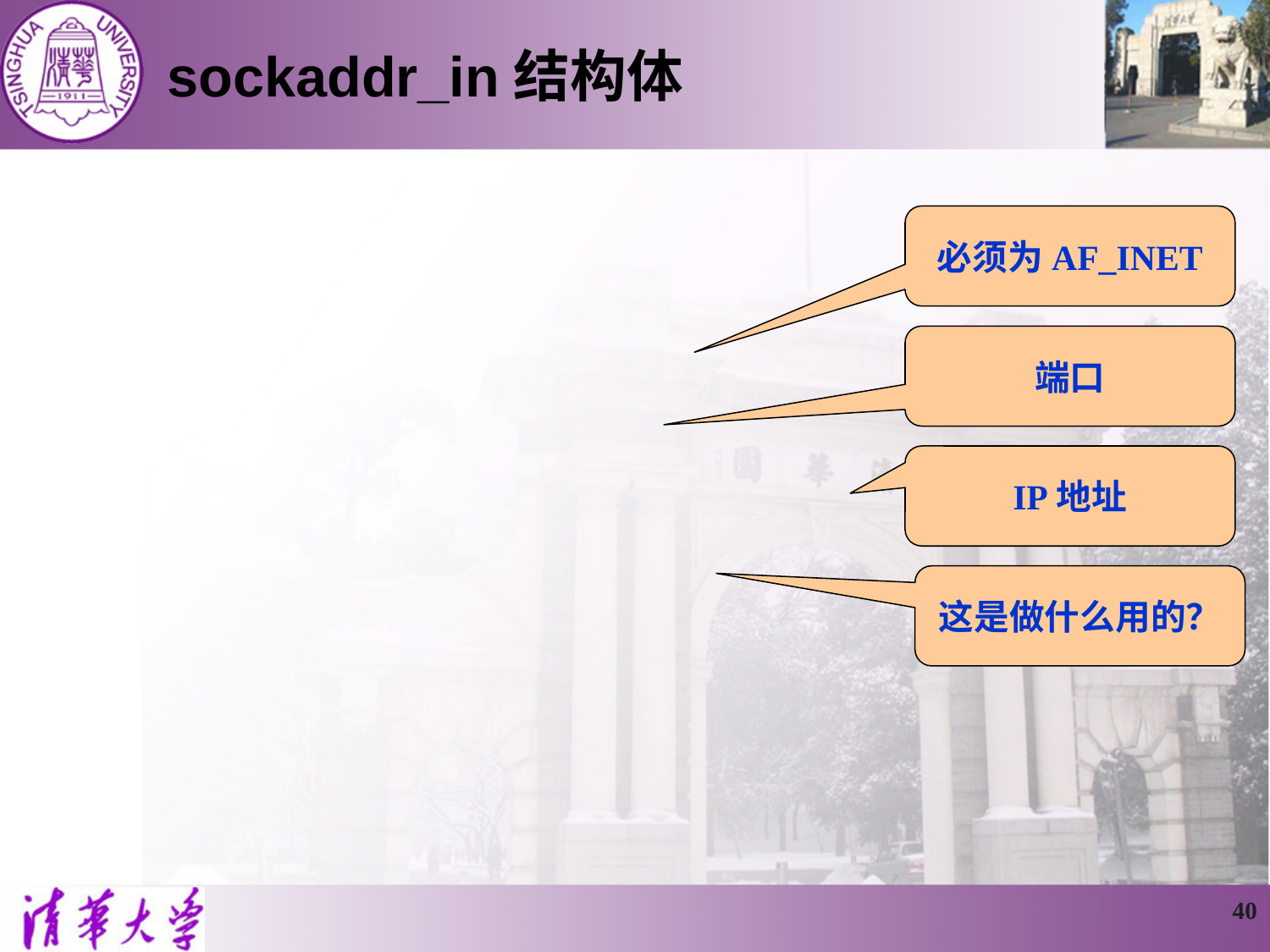

# sockaddr_in结构体
指定IPv4地址结构
struct sockaddr_in {
	short		sin_family;
	u_short	sin_port;
	struct		in_addr sin_addr;
	char		sin_zero[8];
};
必须为AF_INET
端口
IP地址
这是做什么用的？
40